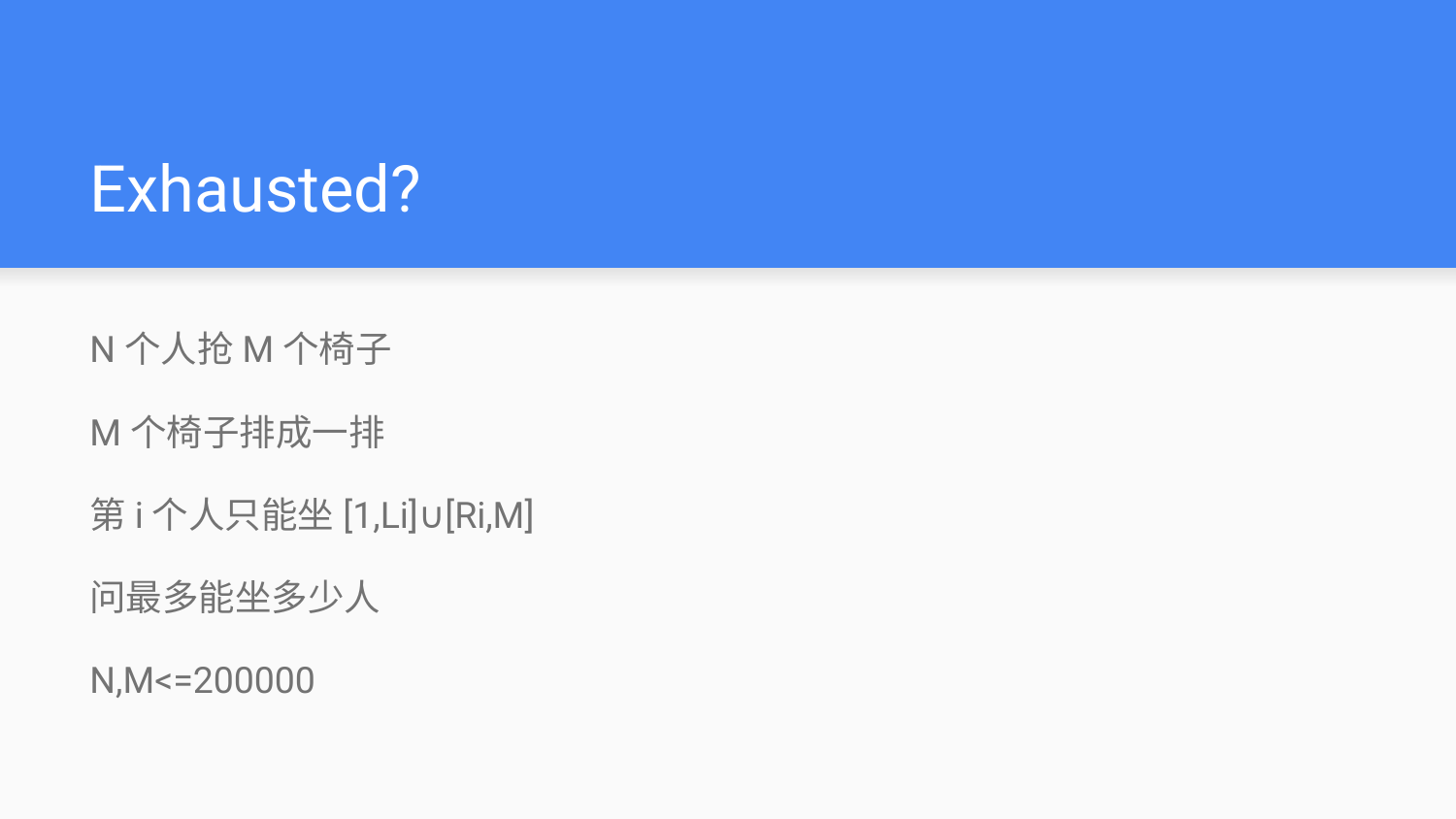

# Exhausted?
N个人抢M个椅子
M个椅子排成一排
第i个人只能坐[1,Li]∪[Ri,M]
问最多能坐多少人
N,M<=200000